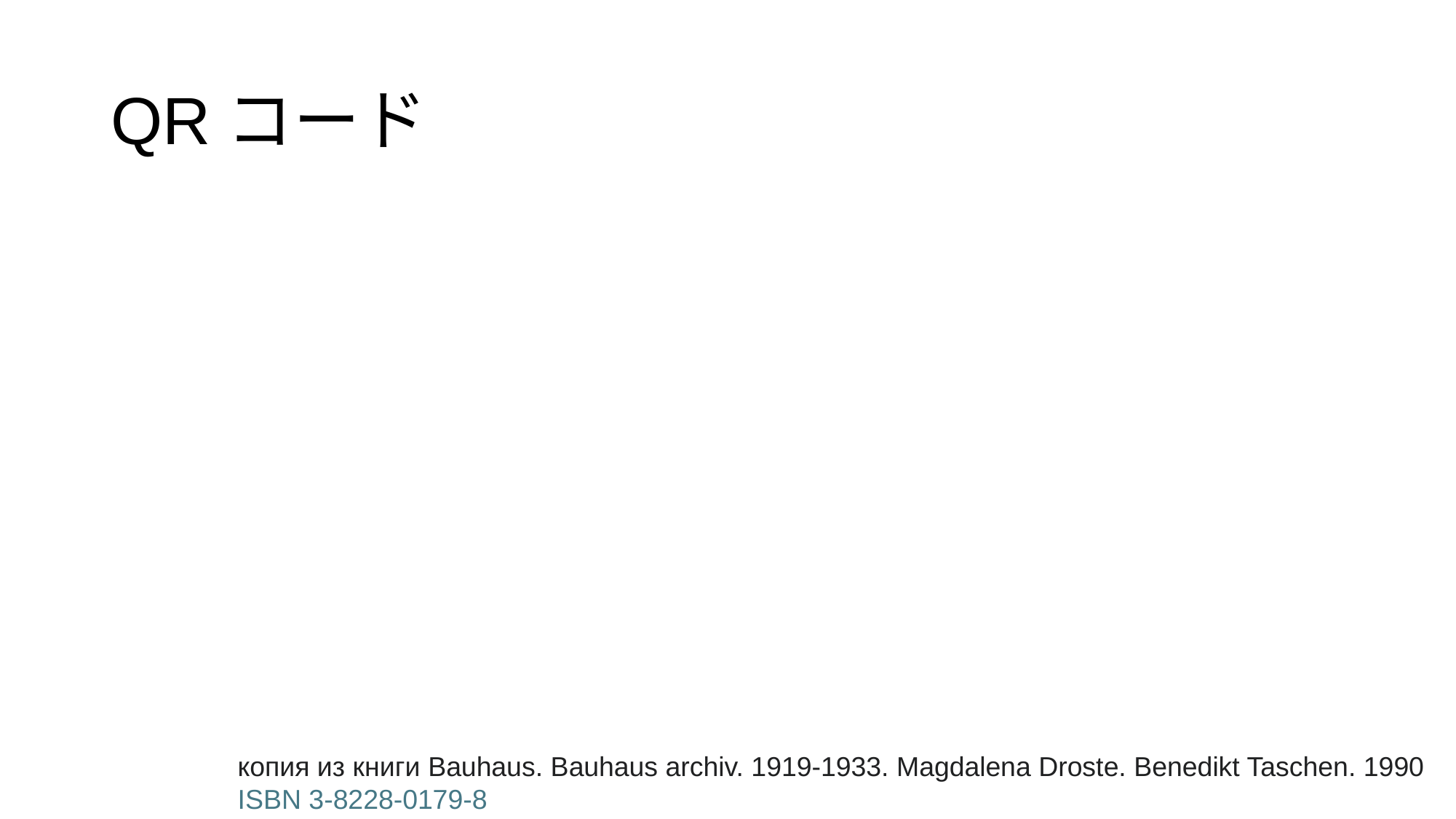

# QRコード

копия из книги Bauhaus. Bauhaus archiv. 1919-1933. Magdalena Droste. Benedikt Taschen. 1990 ISBN 3-8228-0179-8